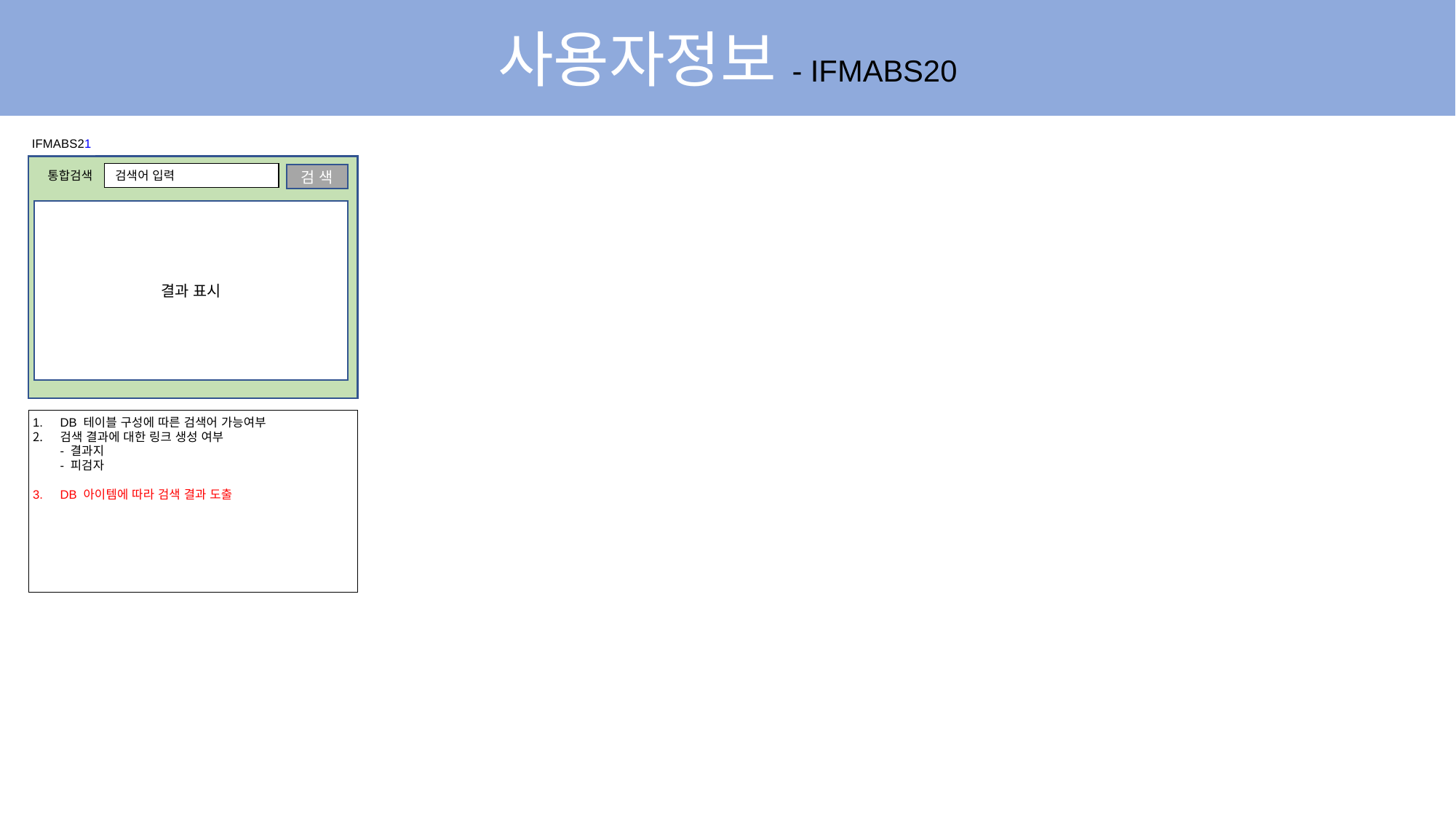

사용자정보 - IFMABS20
IFMABS21

통합검색
검색어 입력
검 색
결과 표시
DB 테이블 구성에 따른 검색어 가능여부
검색 결과에 대한 링크 생성 여부
- 결과지
- 피검자

DB 아이템에 따라 검색 결과 도출